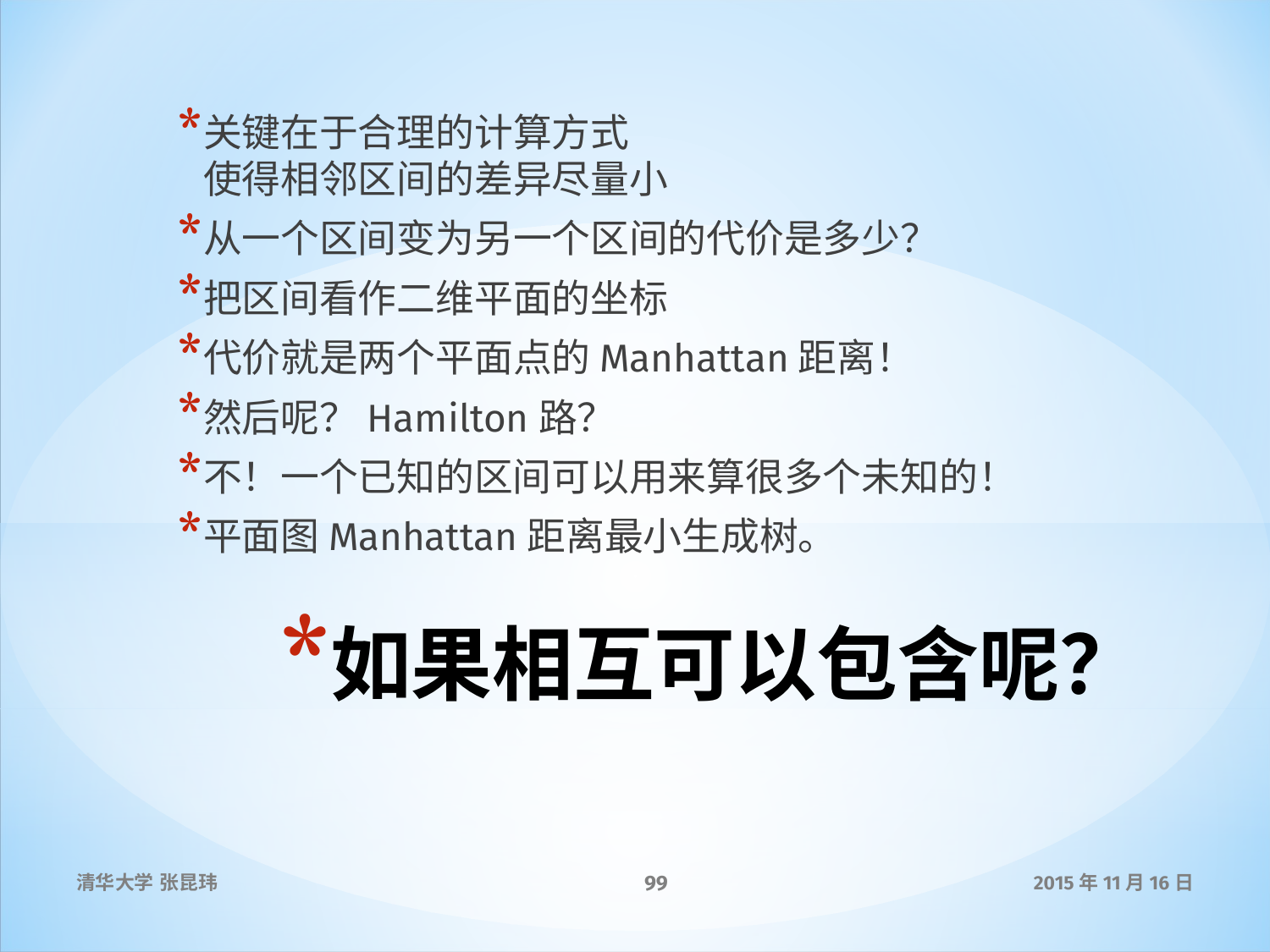

关键在于合理的计算方式
使得相邻区间的差异尽量小
从一个区间变为另一个区间的代价是多少？
把区间看作二维平面的坐标
代价就是两个平面点的Manhattan距离！
然后呢？Hamilton路？
不！一个已知的区间可以用来算很多个未知的！
平面图Manhattan距离最小生成树。
# 如果相互可以包含呢？
清华大学 张昆玮
99
2015年11月16日